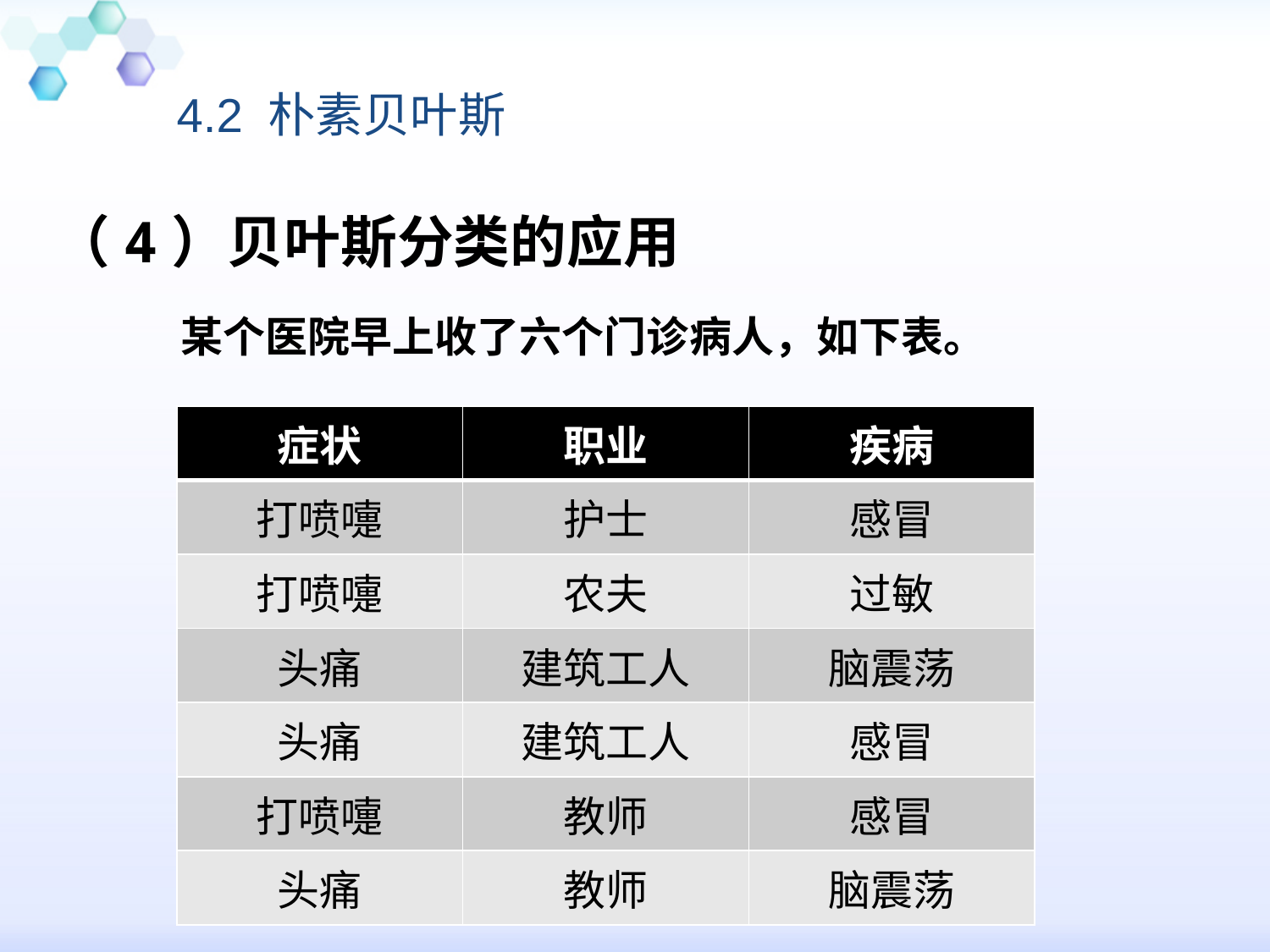

#
4.2 朴素贝叶斯
（4）贝叶斯分类的应用
	某个医院早上收了六个门诊病人，如下表。

| 症状 | 职业 | 疾病 |
| --- | --- | --- |
| 打喷嚏 | 护士 | 感冒 |
| 打喷嚏 | 农夫 | 过敏 |
| 头痛 | 建筑工人 | 脑震荡 |
| 头痛 | 建筑工人 | 感冒 |
| 打喷嚏 | 教师 | 感冒 |
| 头痛 | 教师 | 脑震荡 |
12